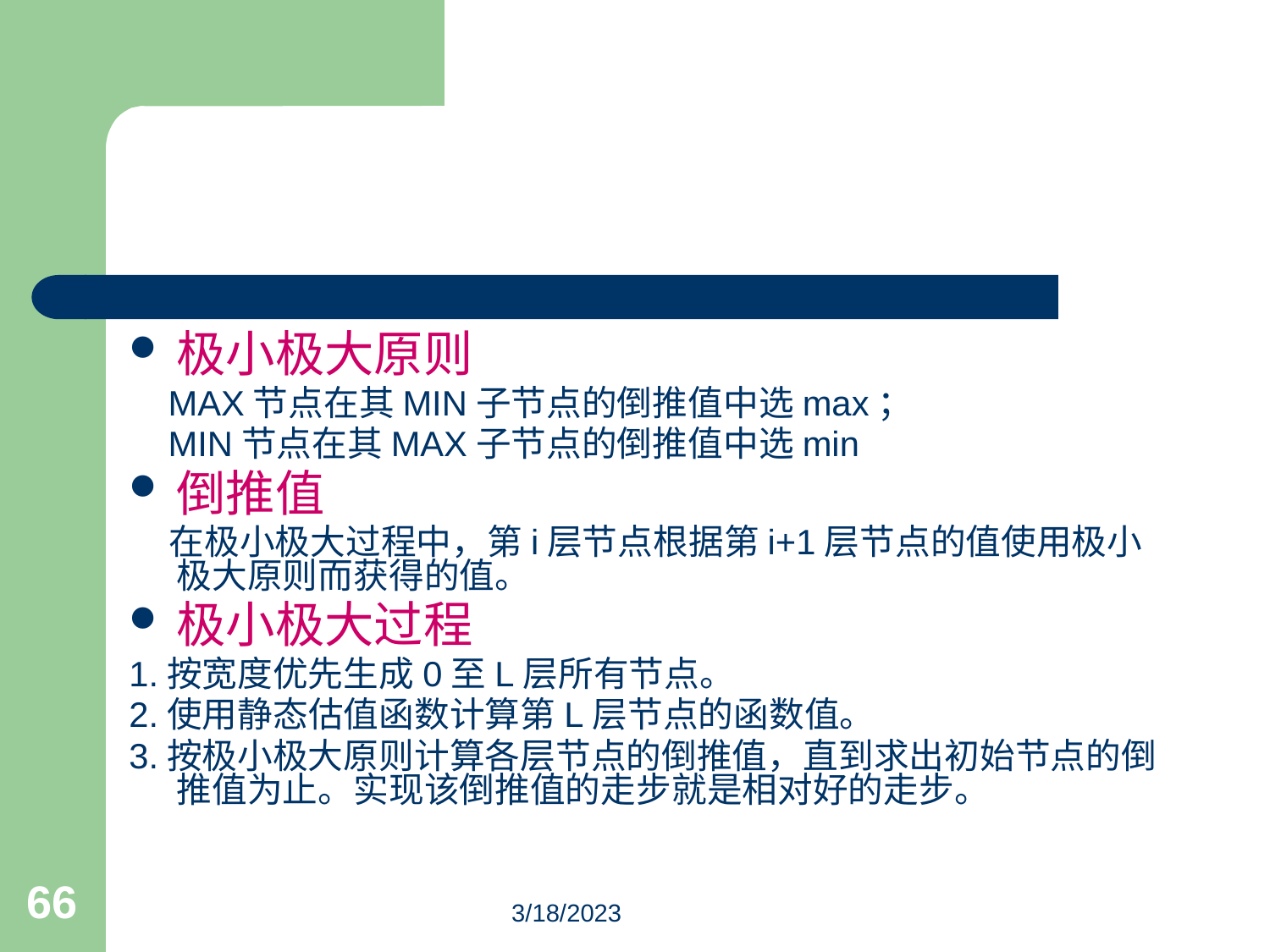

#
极小极大原则
    MAX节点在其MIN子节点的倒推值中选max；
    MIN节点在其MAX子节点的倒推值中选min
倒推值
    在极小极大过程中，第i层节点根据第i+1层节点的值使用极小极大原则而获得的值。
极小极大过程
1.按宽度优先生成0至L层所有节点。
2.使用静态估值函数计算第L层节点的函数值。
3.按极小极大原则计算各层节点的倒推值，直到求出初始节点的倒推值为止。实现该倒推值的走步就是相对好的走步。
66
3/18/2023